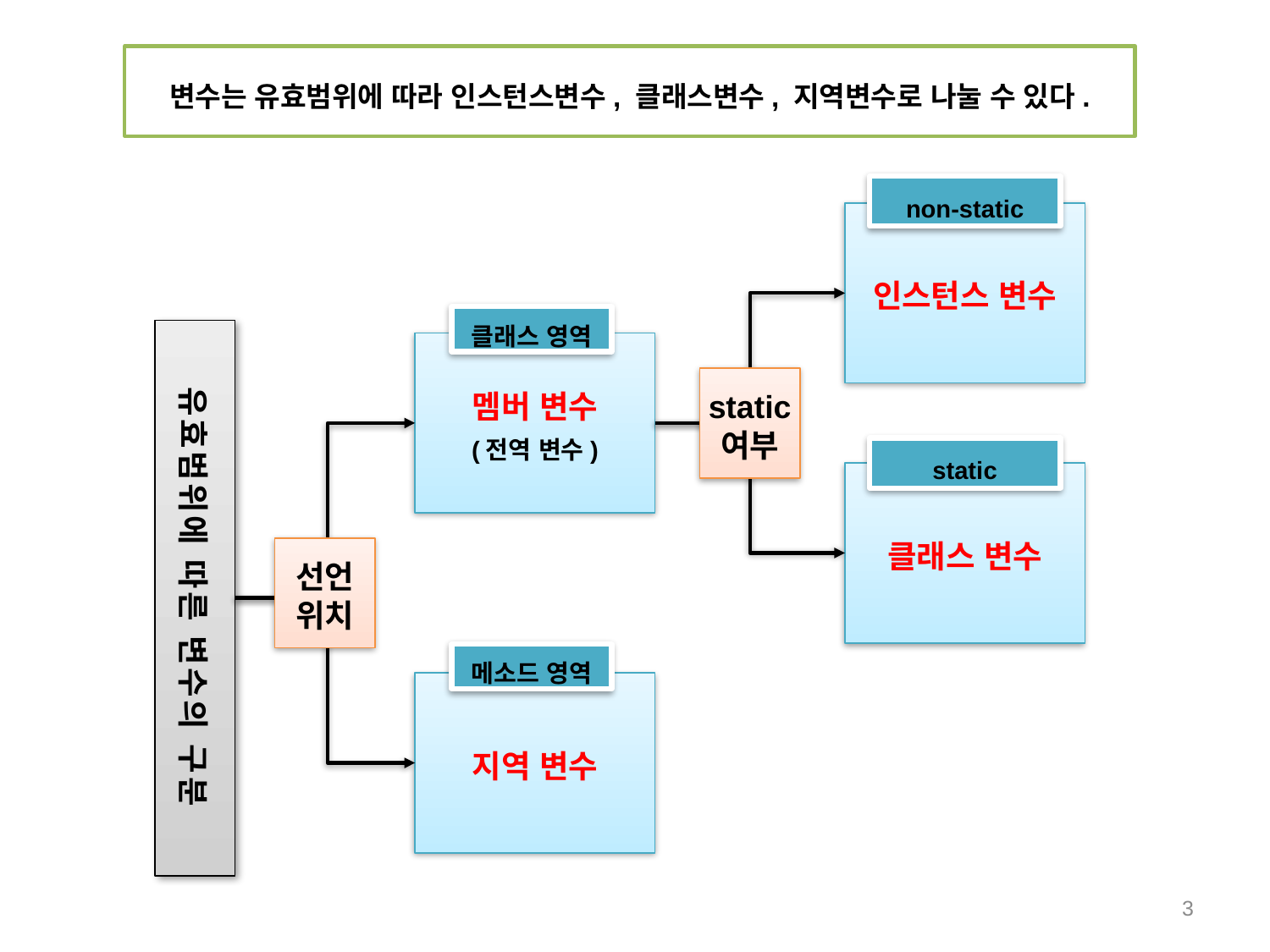

변수는 유효범위에 따라 인스턴스변수, 클래스변수, 지역변수로 나눌 수 있다.
non-static
인스턴스 변수
클래스 영역
유효범위에 따른 변수의 구분
멤버 변수
(전역 변수)
static
여부
static
클래스 변수
선언 위치
메소드 영역
지역 변수
3